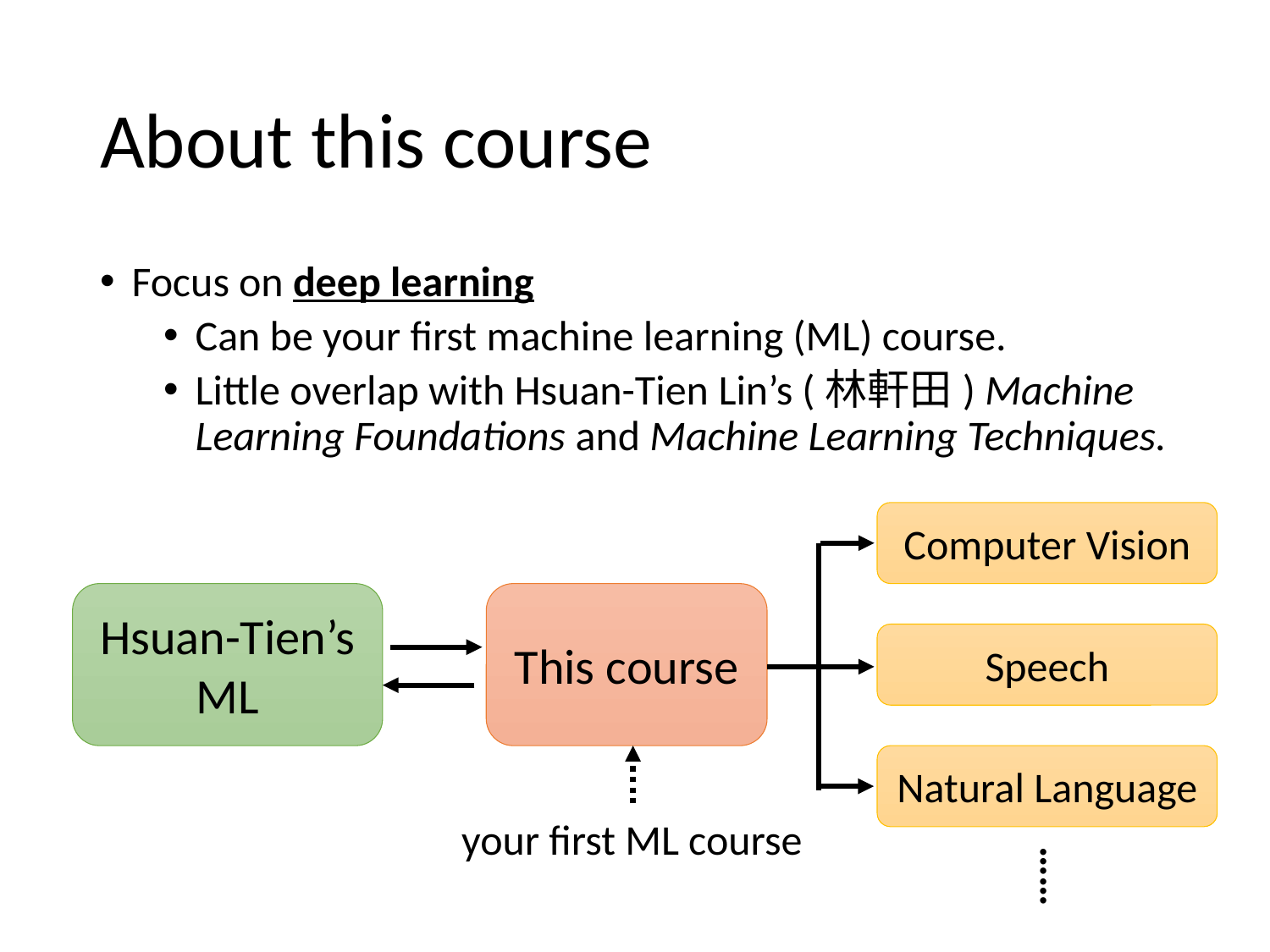

# About this course
Focus on deep learning
Can be your first machine learning (ML) course.
Little overlap with Hsuan-Tien Lin’s (林軒田) Machine Learning Foundations and Machine Learning Techniques.
Computer Vision
Hsuan-Tien’s
ML
This course
Speech
Natural Language
your first ML course
……